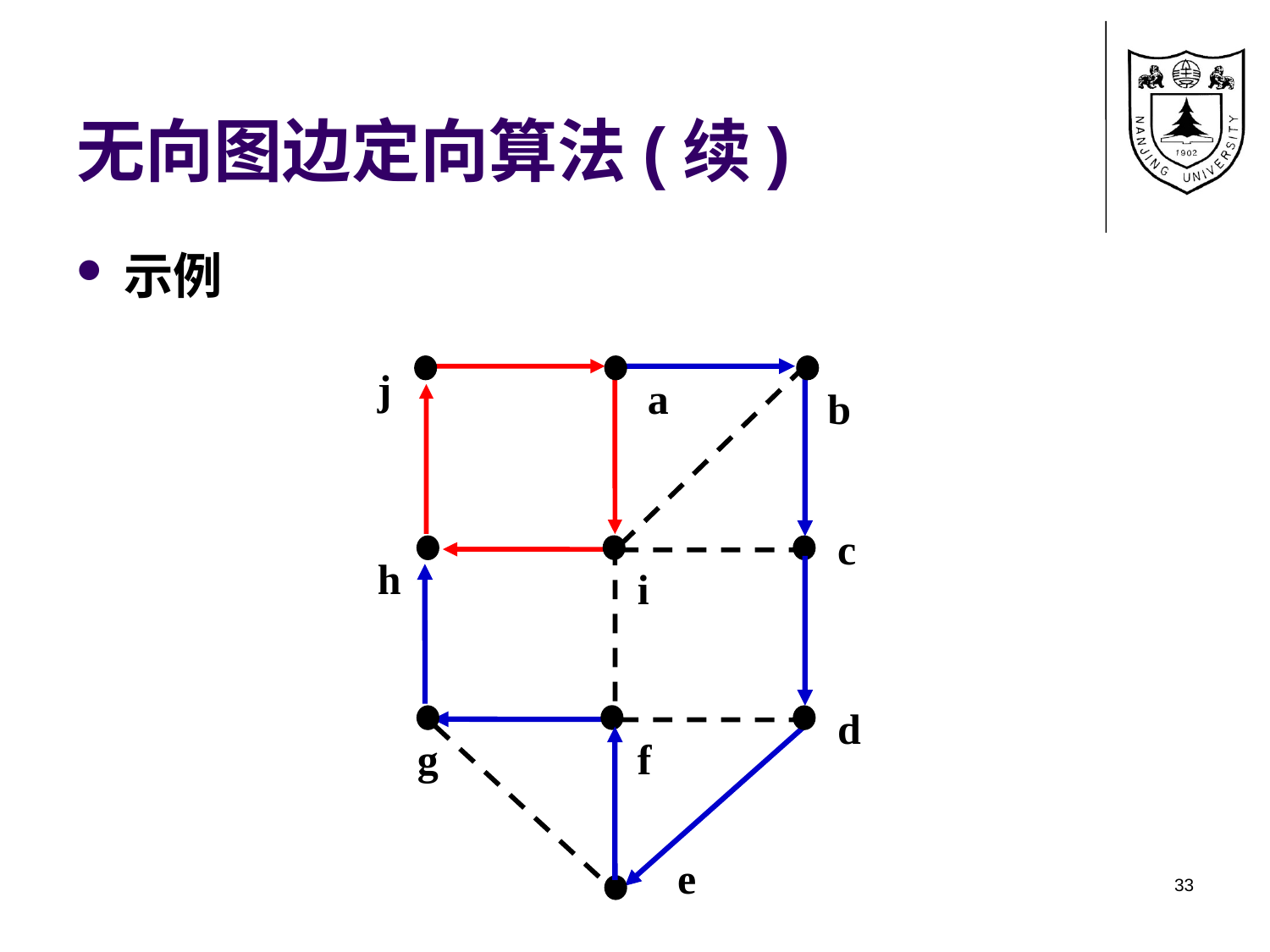

# 无向图边定向算法(续)
示例
j

a

b

c

h

i

d

f

g

e

33